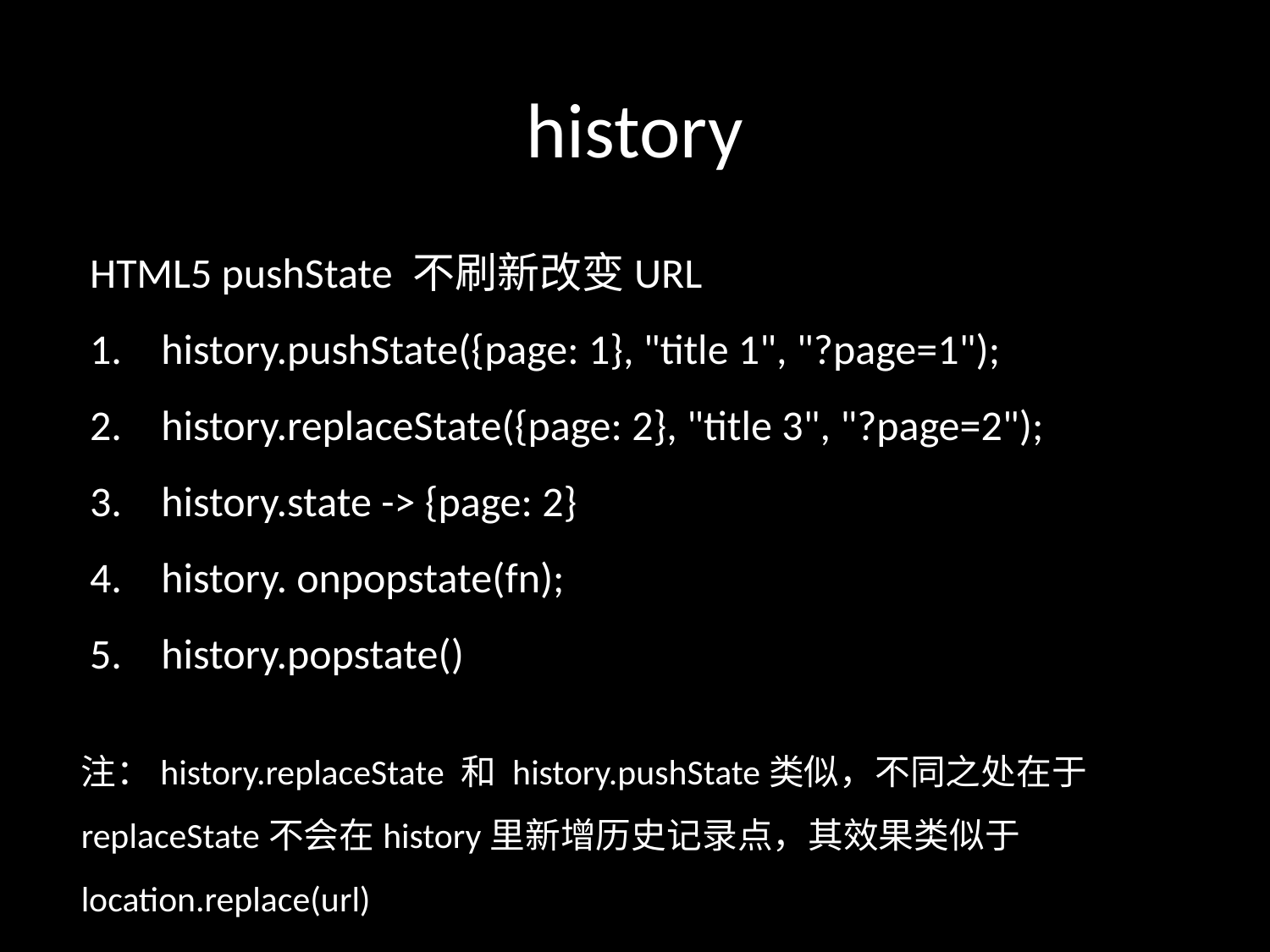

# history
HTML5 pushState 不刷新改变URL
history.pushState({page: 1}, "title 1", "?page=1");
history.replaceState({page: 2}, "title 3", "?page=2");
history.state -> {page: 2}
history. onpopstate(fn);
history.popstate()
注：history.replaceState 和 history.pushState类似，不同之处在于replaceState不会在history里新增历史记录点，其效果类似于location.replace(url)